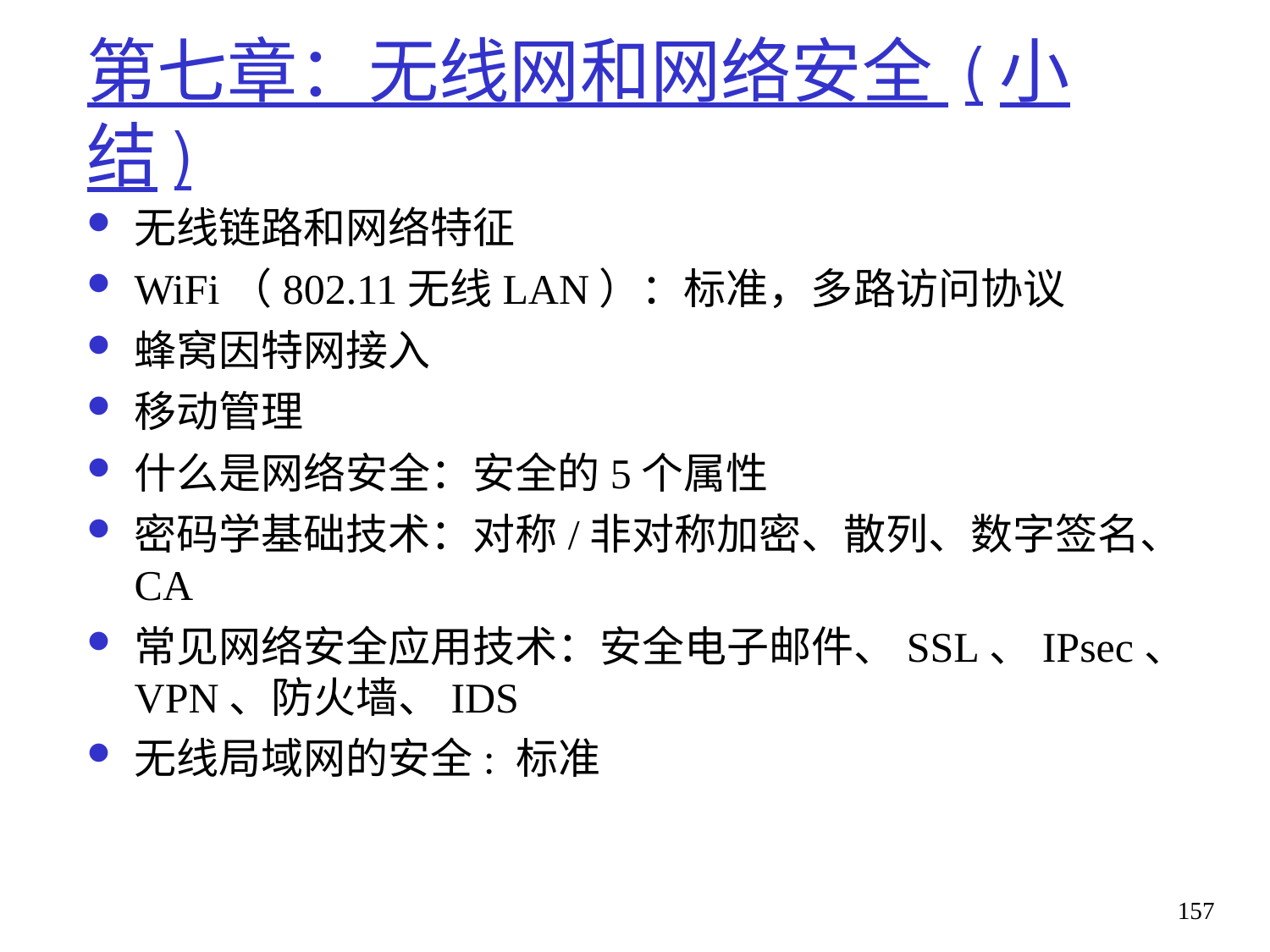

# 第七章：无线网和网络安全 (小结)
无线链路和网络特征
WiFi（802.11无线LAN）：标准，多路访问协议
蜂窝因特网接入
移动管理
什么是网络安全：安全的5个属性
密码学基础技术：对称/非对称加密、散列、数字签名、CA
常见网络安全应用技术：安全电子邮件、SSL、IPsec、VPN、防火墙、IDS
无线局域网的安全: 标准

157